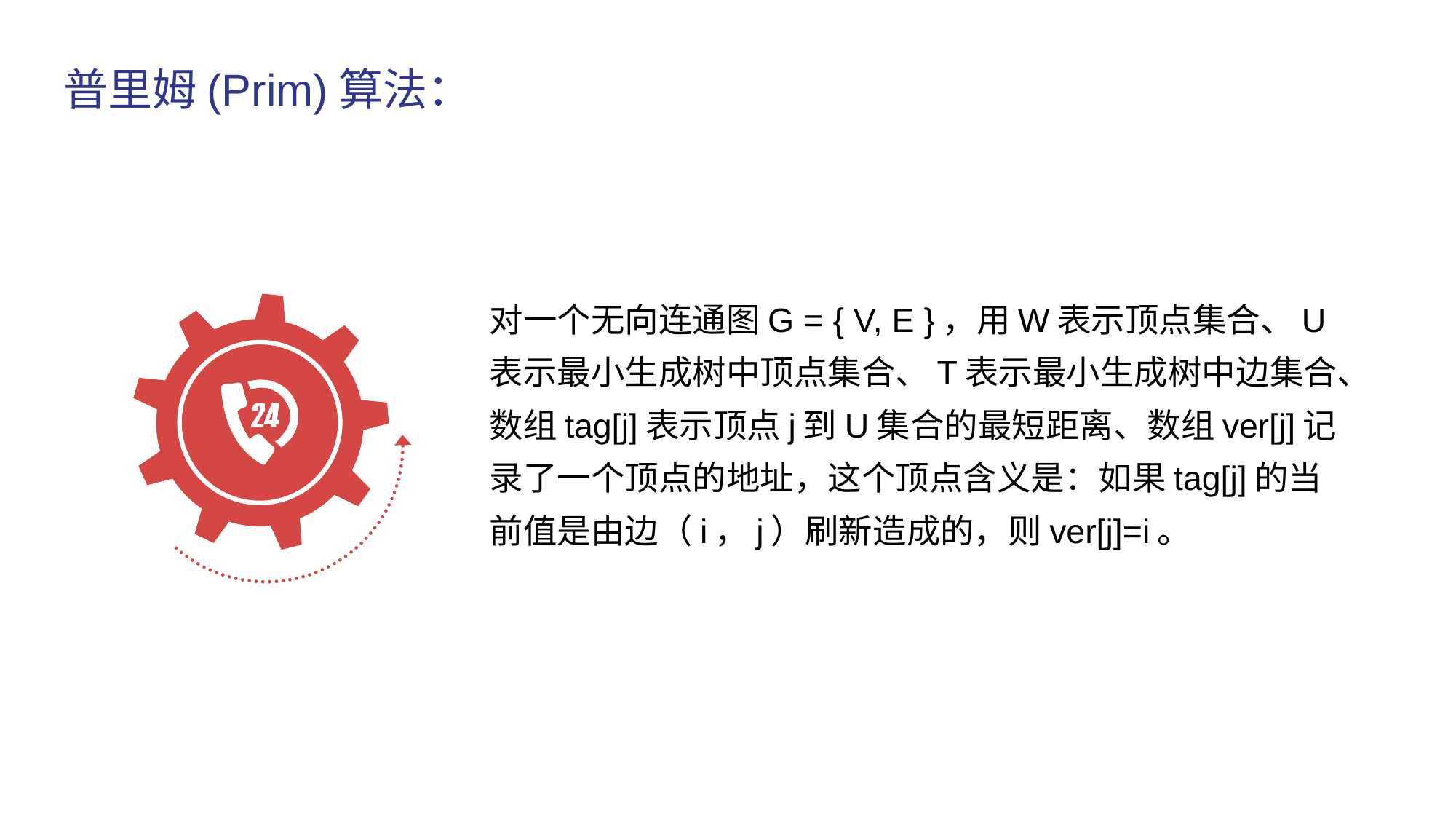

普里姆(Prim)算法：
对一个无向连通图G = { V, E }，用W表示顶点集合、U表示最小生成树中顶点集合、T表示最小生成树中边集合、数组tag[j]表示顶点j到U集合的最短距离、数组ver[j]记录了一个顶点的地址，这个顶点含义是：如果tag[j]的当前值是由边（i，j）刷新造成的，则ver[j]=i。